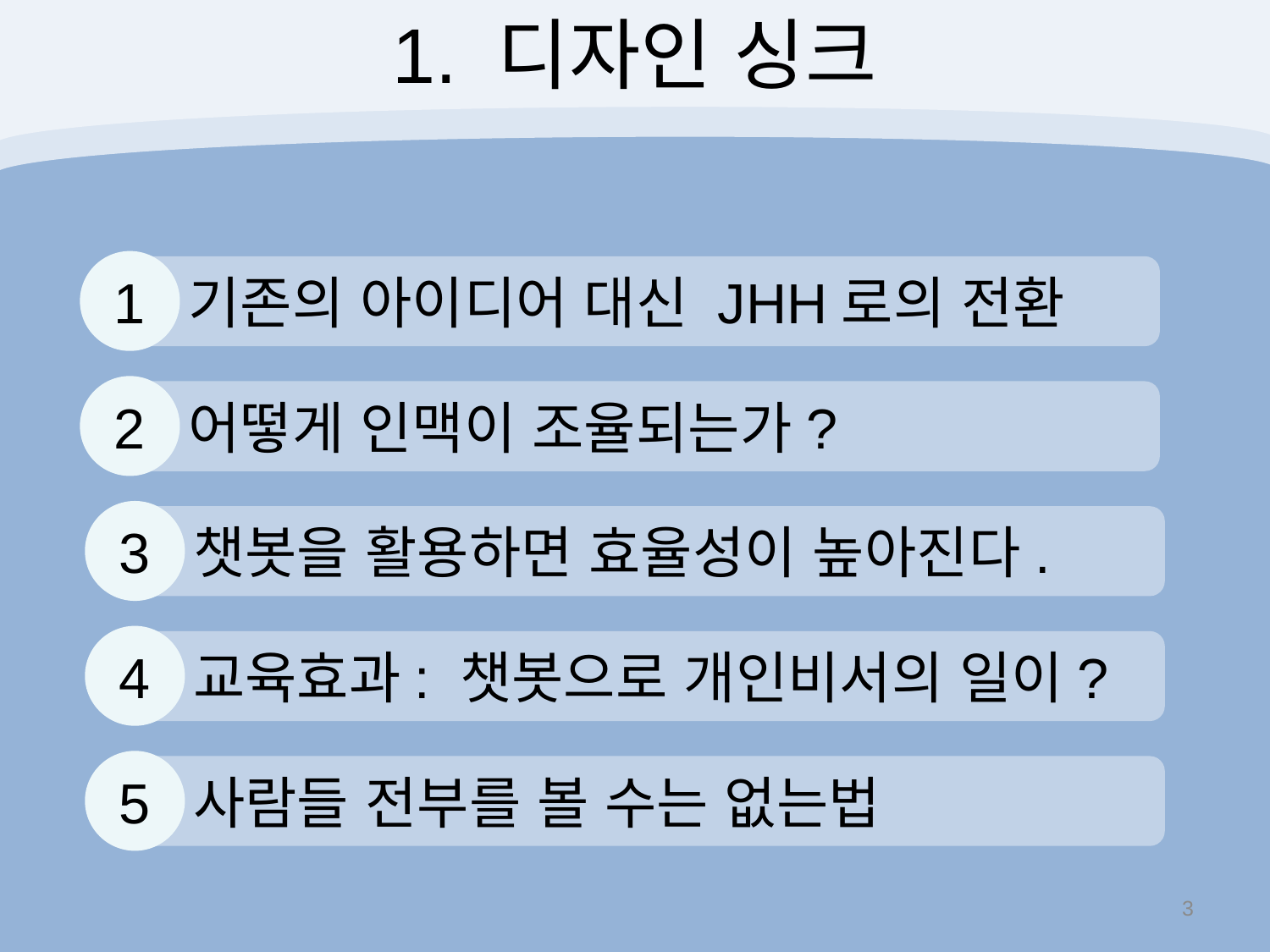

1. 디자인 싱크

1
   기존의 아이디어 대신 JHH로의 전환
2
   어떻게 인맥이 조율되는가?
3
   챗봇을 활용하면 효율성이 높아진다.
4
   교육효과: 챗봇으로 개인비서의 일이?
5
   사람들 전부를 볼 수는 없는법
3